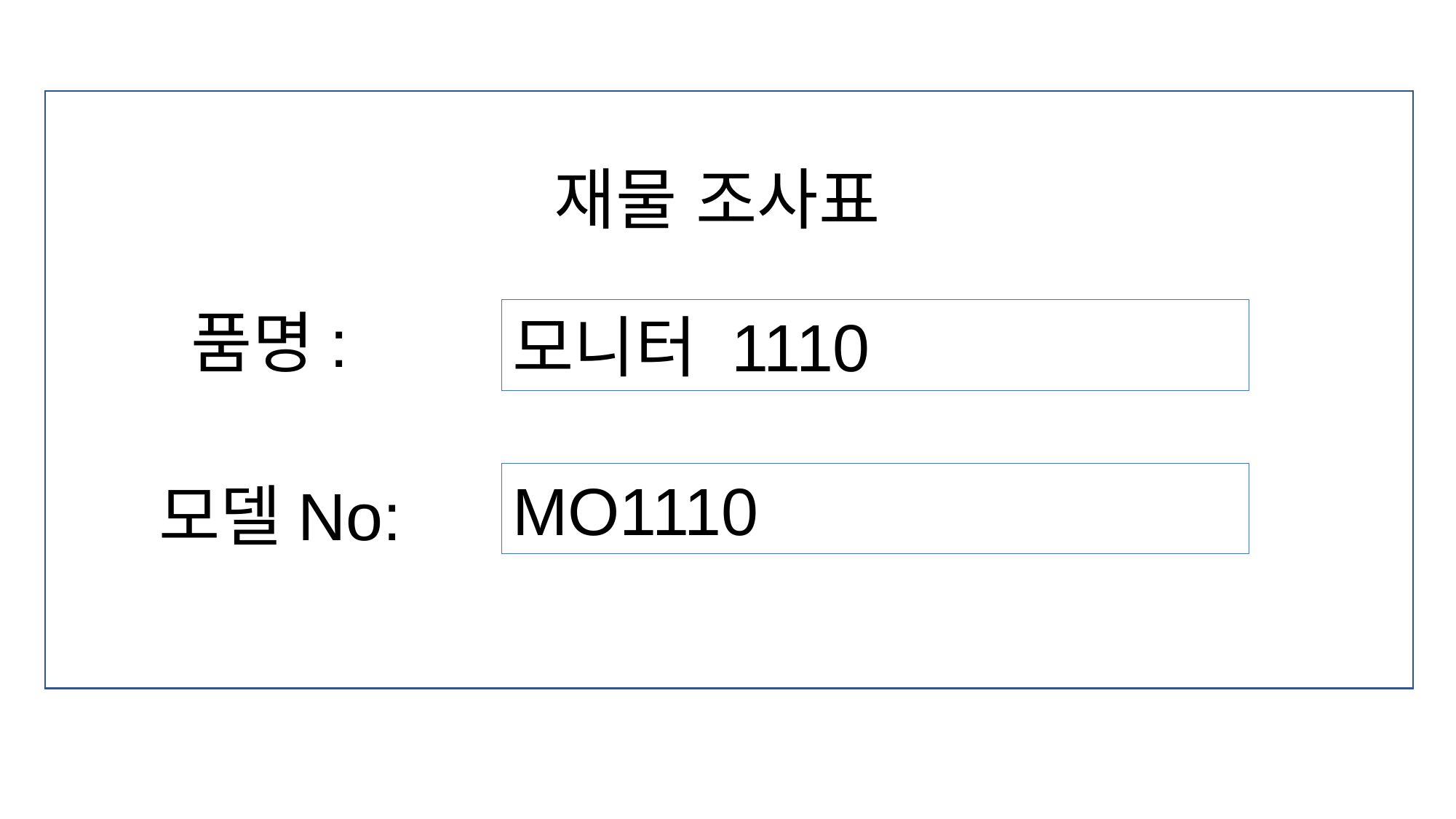

재물 조사표
품명:
모니터 1110
MO1110
모델No: